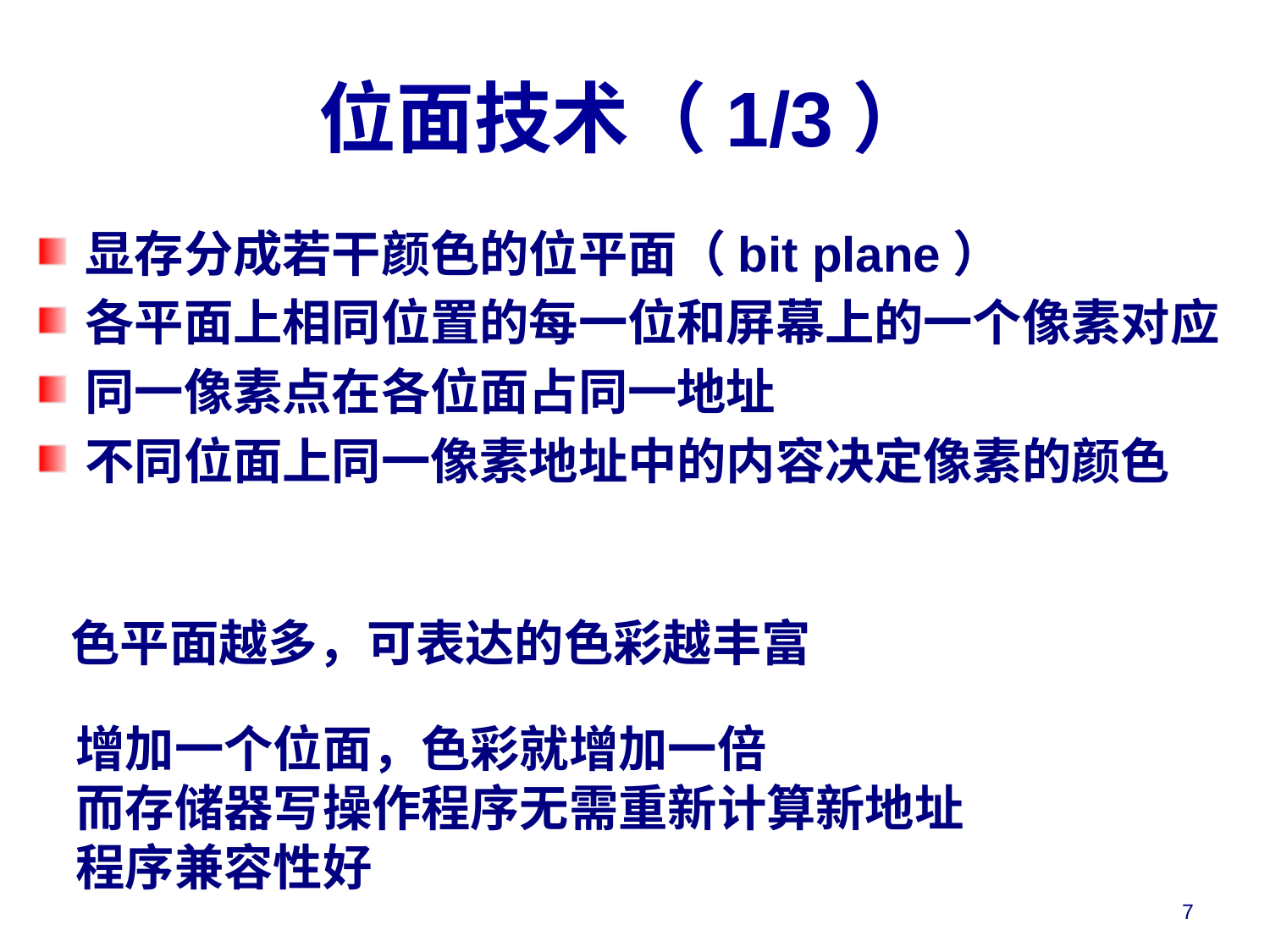

# 位面技术（1/3）
显存分成若干颜色的位平面（bit plane）
各平面上相同位置的每一位和屏幕上的一个像素对应
同一像素点在各位面占同一地址
不同位面上同一像素地址中的内容决定像素的颜色
色平面越多，可表达的色彩越丰富
增加一个位面，色彩就增加一倍
而存储器写操作程序无需重新计算新地址
程序兼容性好
7